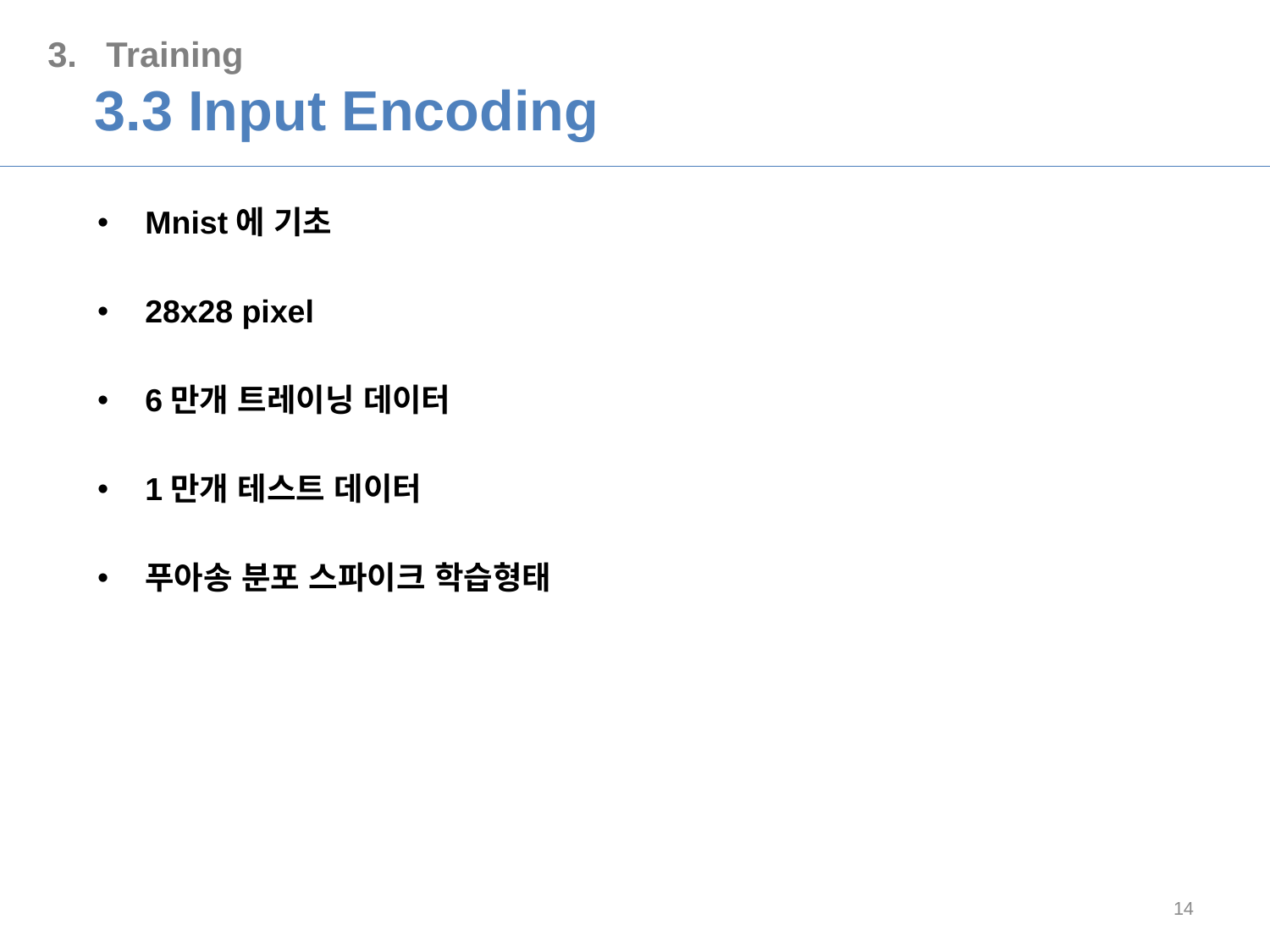

3.   Training
   3.3 Input Encoding
Mnist에 기초

28x28 pixel

6만개 트레이닝 데이터

1만개 테스트 데이터

푸아송 분포 스파이크 학습형태

14